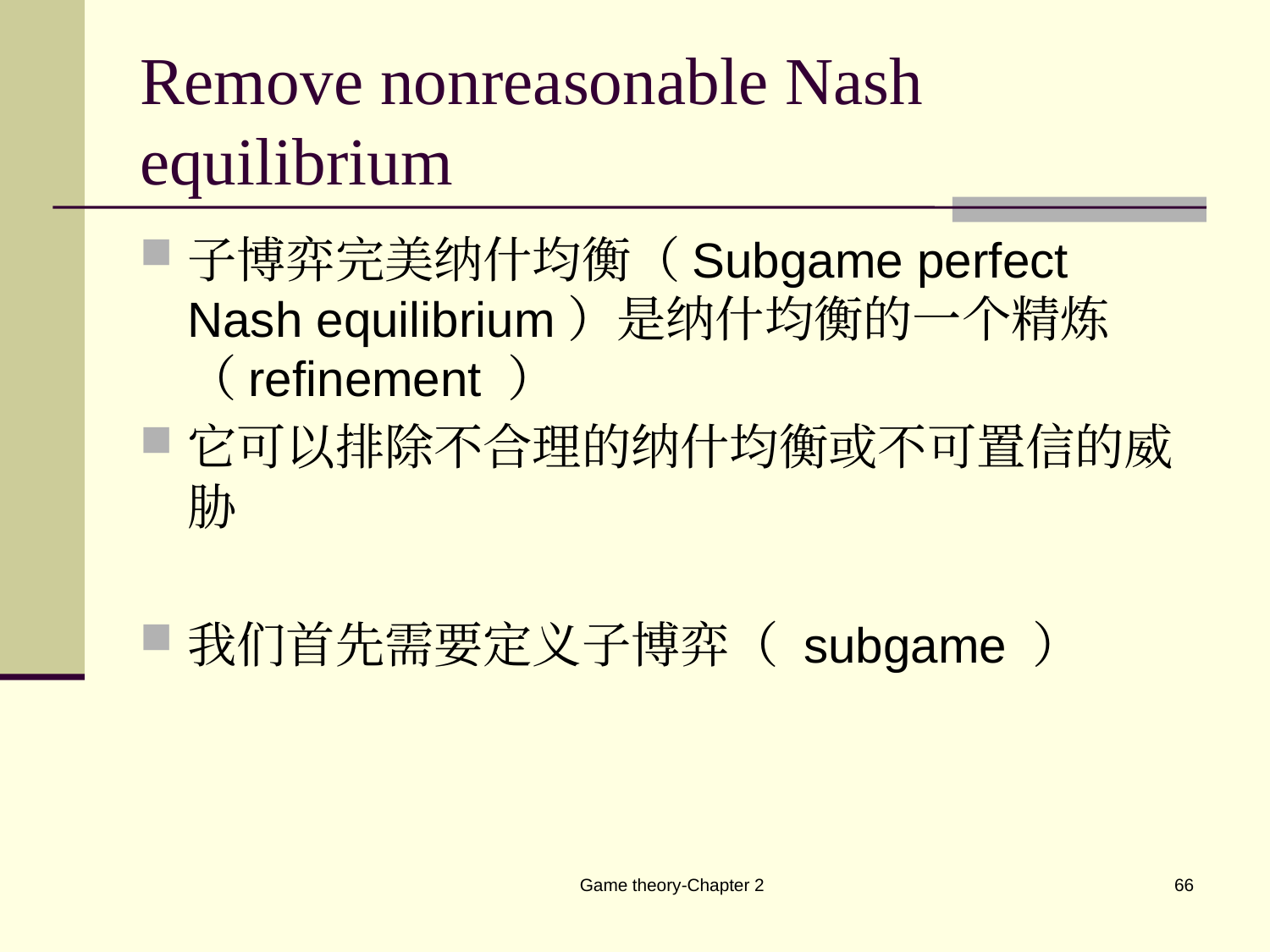

# Remove nonreasonable Nash equilibrium
子博弈完美纳什均衡（Subgame perfect Nash equilibrium）是纳什均衡的一个精炼（refinement ）
它可以排除不合理的纳什均衡或不可置信的威胁

我们首先需要定义子博弈（ subgame ）
Game theory-Chapter 2
66